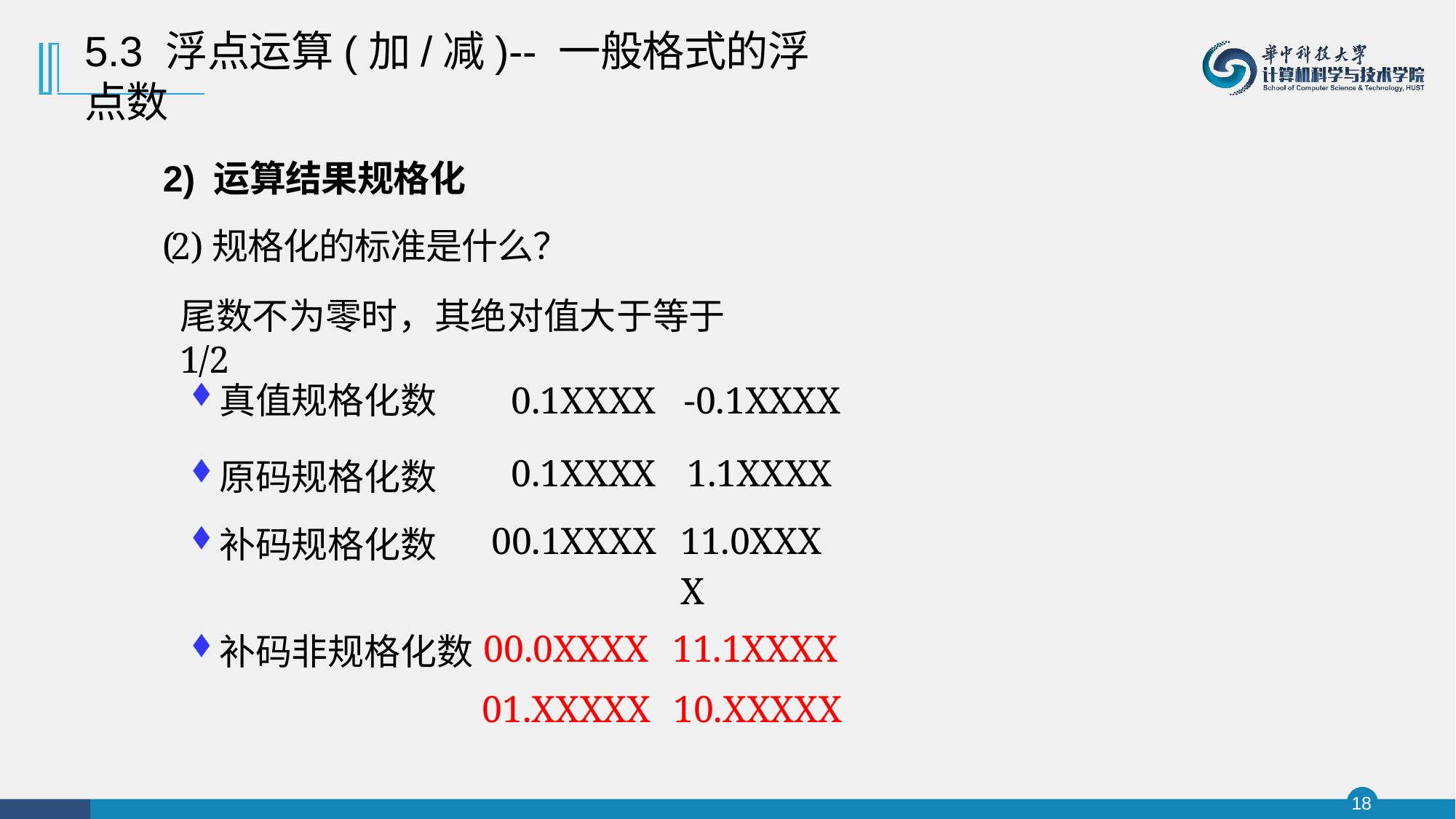

# 5.3 浮点运算(加/减)-- 一般格式的浮点数
2) 运算结果规格化
(2)规格化的标准是什么？
尾数不为零时，其绝对值大于等于1/2
| 真值规格化数 | 0.1XXXX | -0.1XXXX |
| --- | --- | --- |
| 原码规格化数 | 0.1XXXX | 1.1XXXX |
| 补码规格化数 | 00.1XXXX | 11.0XXXX |
| 补码非规格化数 | 00.0XXXX | 11.1XXXX |
|  | 01.XXXXX | 10.XXXXX |
18